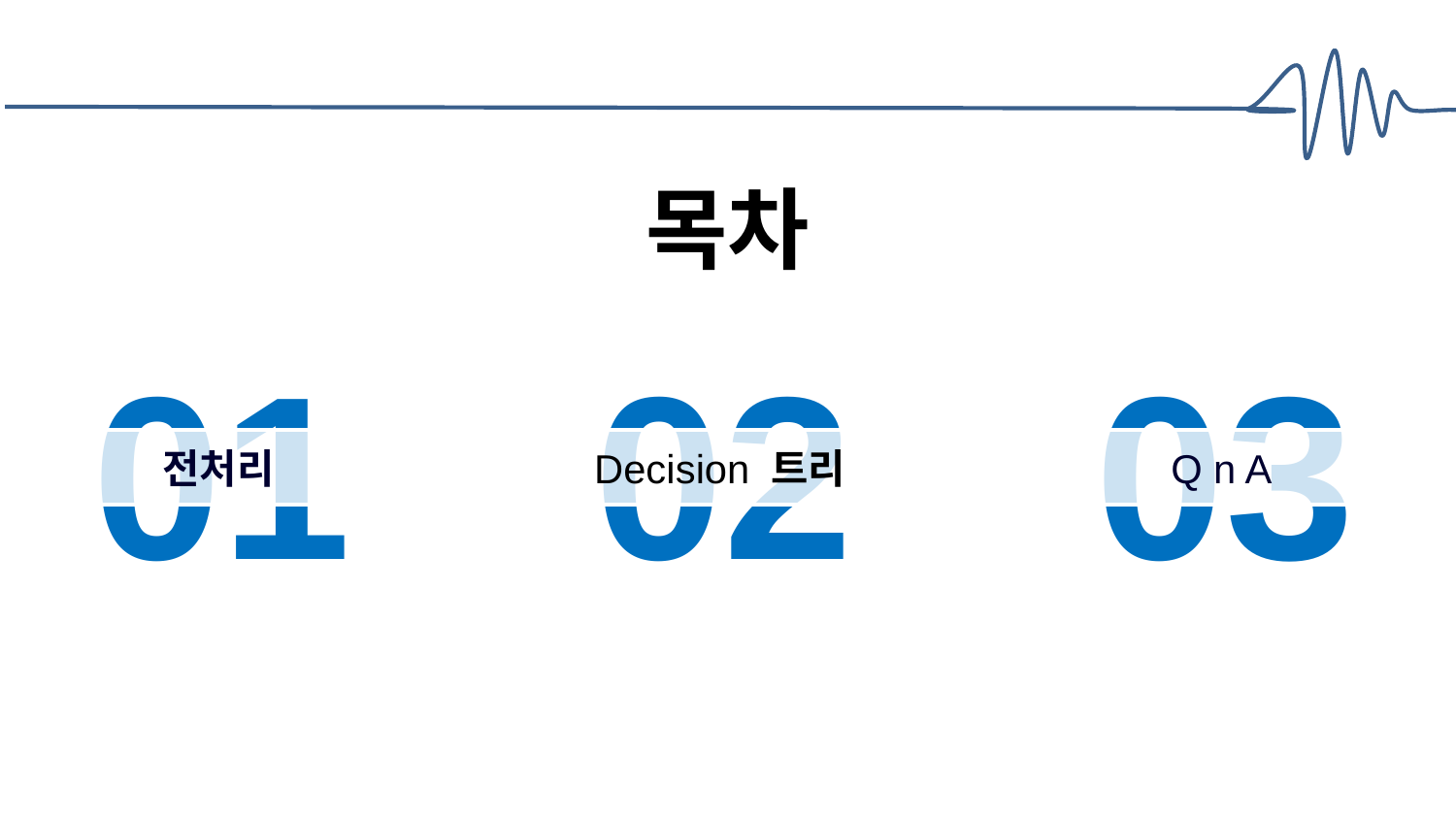

# 목차
01
02
03
전처리
Decision 트리
Q n A